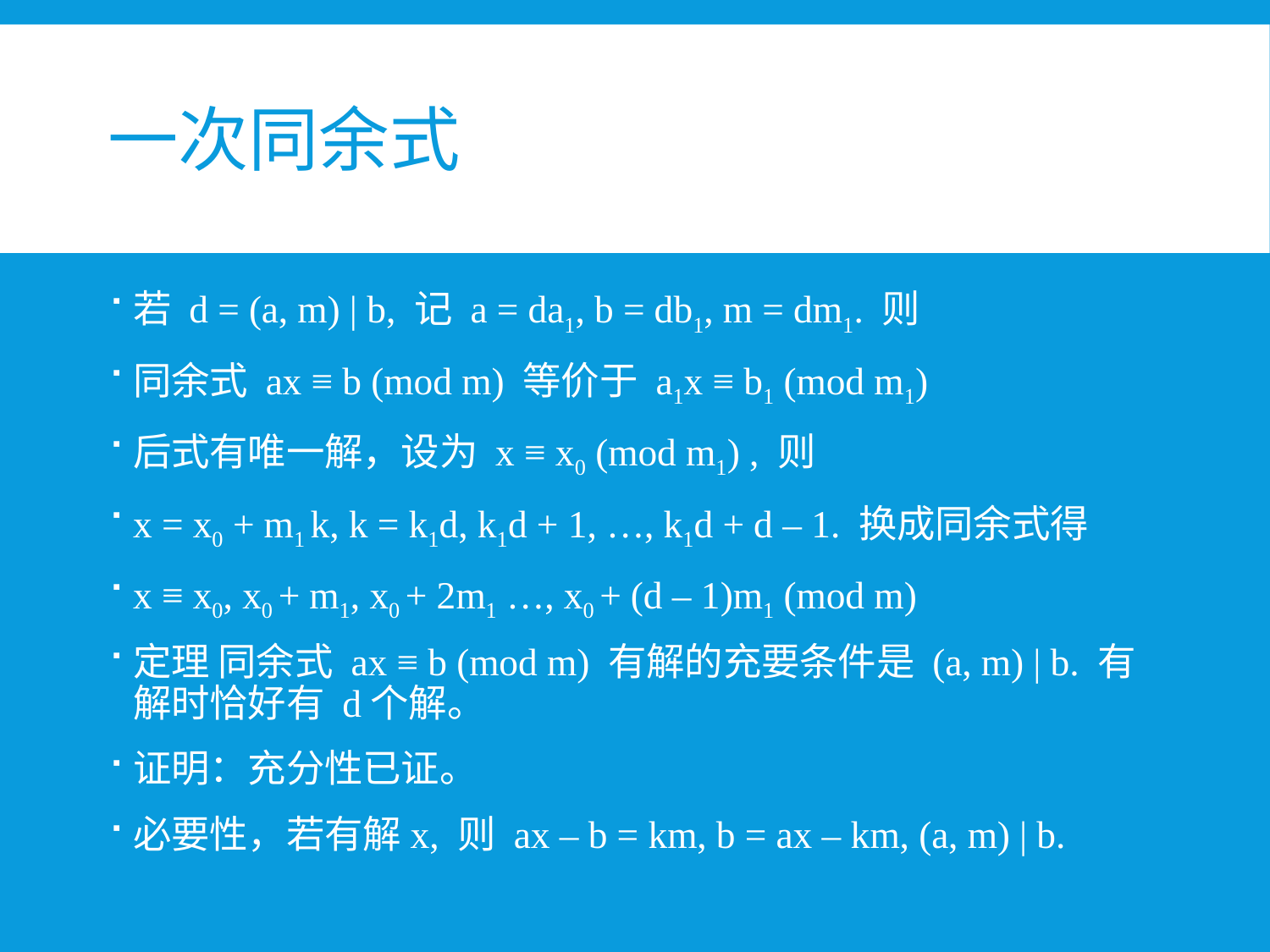

# 一次同余式
若 d = (a, m) | b, 记 a = da1, b = db1, m = dm1. 则
同余式 ax ≡ b (mod m) 等价于 a1x ≡ b1 (mod m1)
后式有唯一解，设为 x ≡ x0 (mod m1) , 则
x = x0 + m1 k, k = k1d, k1d + 1, …, k1d + d – 1. 换成同余式得
x ≡ x0, x0 + m1, x0 + 2m1 …, x0 + (d – 1)m1 (mod m)
定理 同余式 ax ≡ b (mod m) 有解的充要条件是 (a, m) | b. 有解时恰好有 d个解。
证明：充分性已证。
必要性，若有解x, 则 ax – b = km, b = ax – km, (a, m) | b.